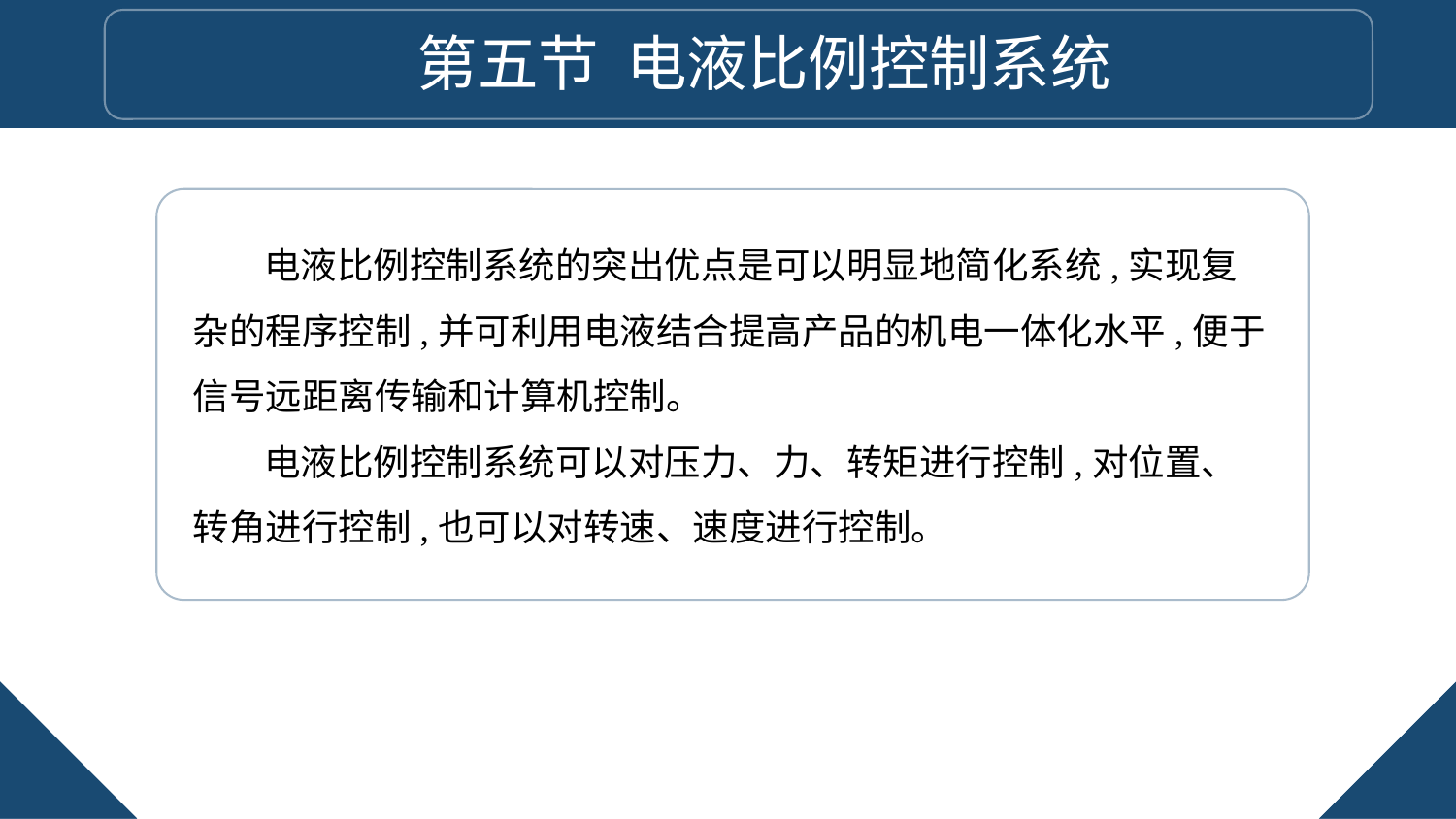

第五节  电液比例控制系统

电液比例控制系统的突出优点是可以明显地简化系统,实现复杂的程序控制,并可利用电液结合提高产品的机电一体化水平,便于信号远距离传输和计算机控制。
电液比例控制系统可以对压力、力、转矩进行控制,对位置、转角进行控制,也可以对转速、速度进行控制。